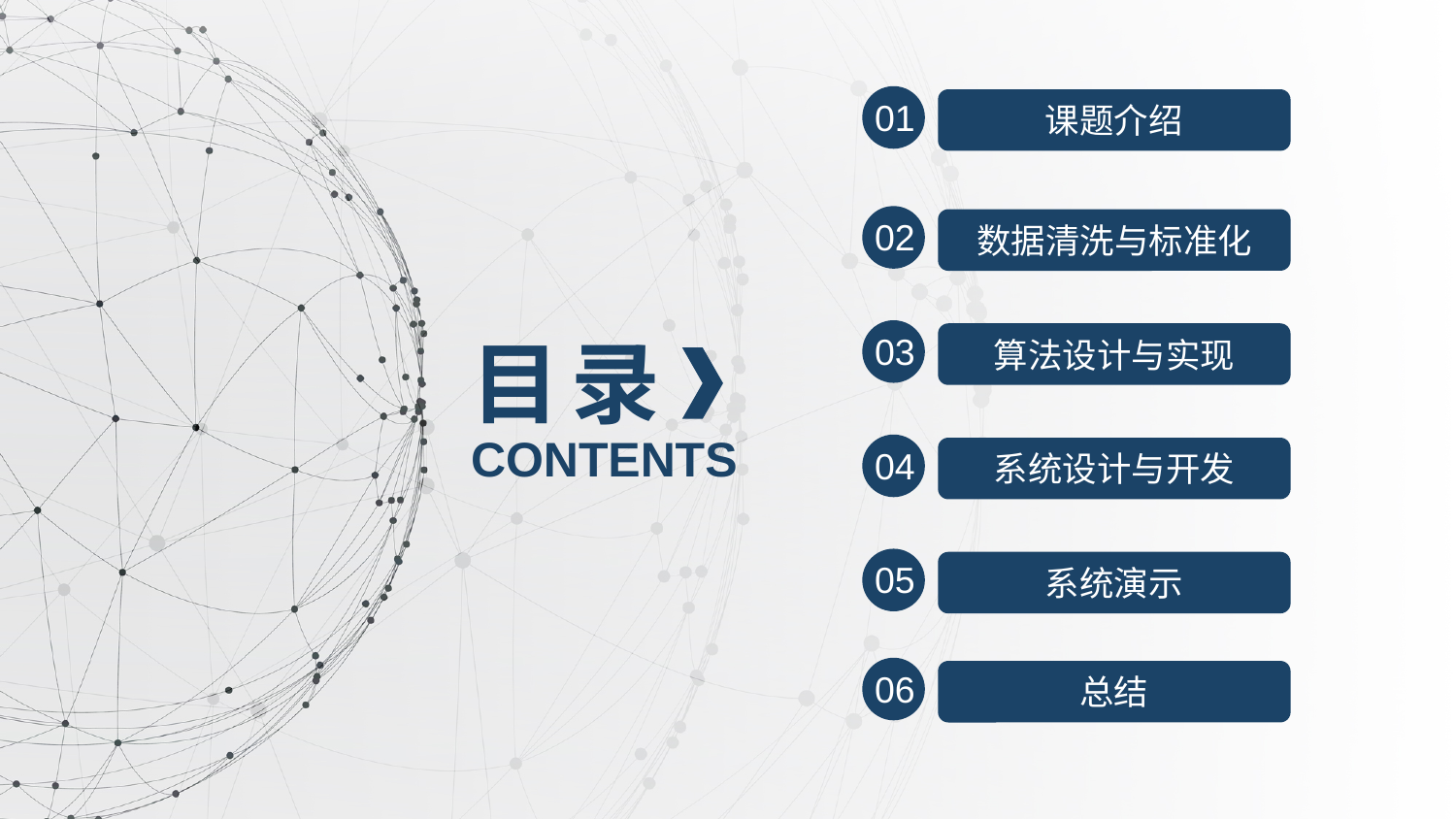

01
课题介绍

02
数据清洗与标准化

03
目 录
算法设计与实现

CONTENTS

04
系统设计与开发

05
系统演示

06
总结